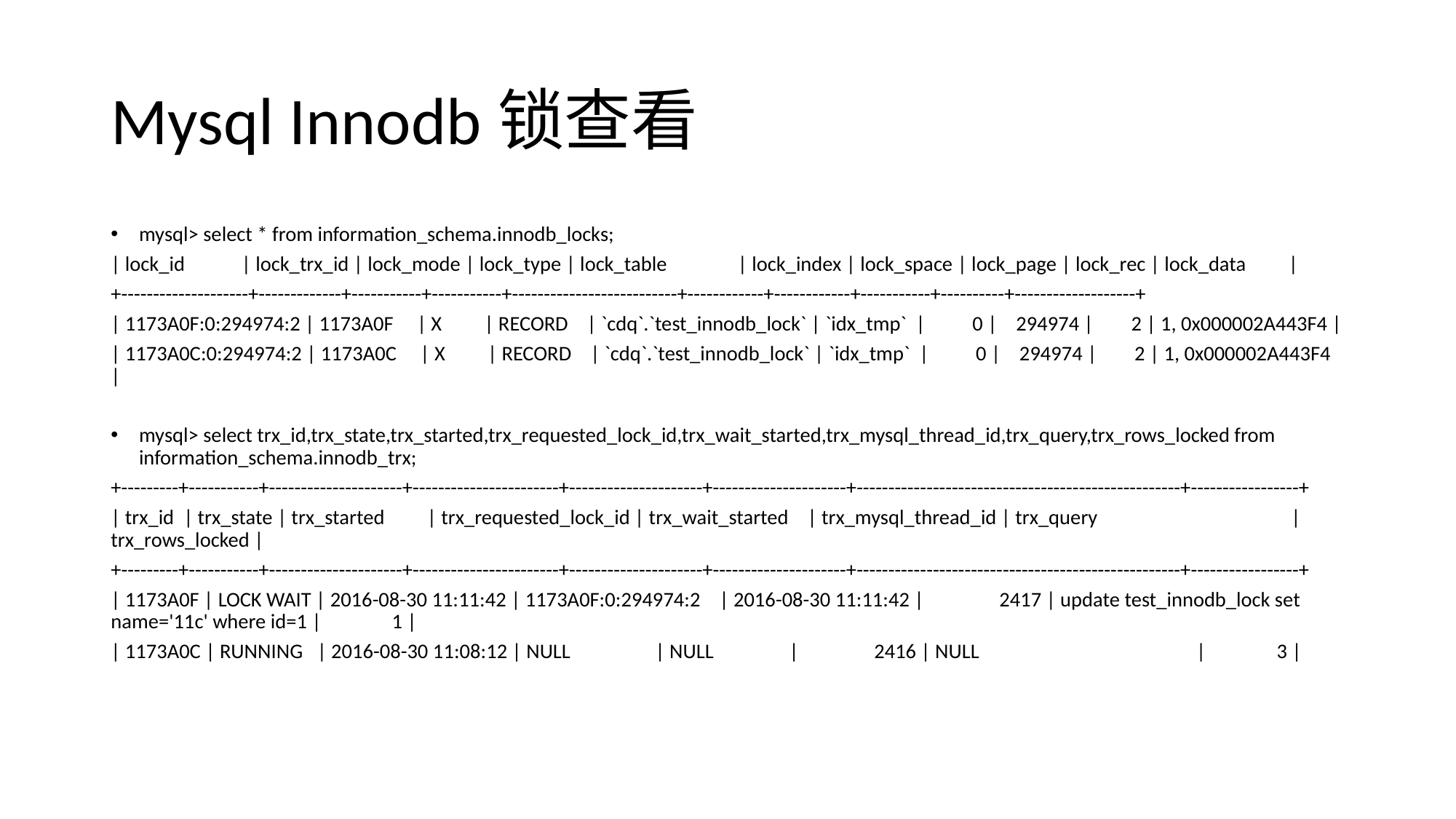

# Mysql Innodb锁查看
mysql> select * from information_schema.innodb_locks;
| lock_id            | lock_trx_id | lock_mode | lock_type | lock_table               | lock_index | lock_space | lock_page | lock_rec | lock_data         |
+--------------------+-------------+-----------+-----------+--------------------------+------------+------------+-----------+----------+-------------------+
| 1173A0F:0:294974:2 | 1173A0F     | X         | RECORD    | `cdq`.`test_innodb_lock` | `idx_tmp`  |          0 |    294974 |        2 | 1, 0x000002A443F4 |
| 1173A0C:0:294974:2 | 1173A0C     | X         | RECORD    | `cdq`.`test_innodb_lock` | `idx_tmp`  |          0 |    294974 |        2 | 1, 0x000002A443F4 |

mysql> select trx_id,trx_state,trx_started,trx_requested_lock_id,trx_wait_started,trx_mysql_thread_id,trx_query,trx_rows_locked from information_schema.innodb_trx;
+---------+-----------+---------------------+-----------------------+---------------------+---------------------+---------------------------------------------------+-----------------+
| trx_id  | trx_state | trx_started         | trx_requested_lock_id | trx_wait_started    | trx_mysql_thread_id | trx_query                                         | trx_rows_locked |
+---------+-----------+---------------------+-----------------------+---------------------+---------------------+---------------------------------------------------+-----------------+
| 1173A0F | LOCK WAIT | 2016-08-30 11:11:42 | 1173A0F:0:294974:2    | 2016-08-30 11:11:42 |                2417 | update test_innodb_lock set name='11c' where id=1 |               1 |
| 1173A0C | RUNNING   | 2016-08-30 11:08:12 | NULL                  | NULL                |                2416 | NULL                                              |               3 |